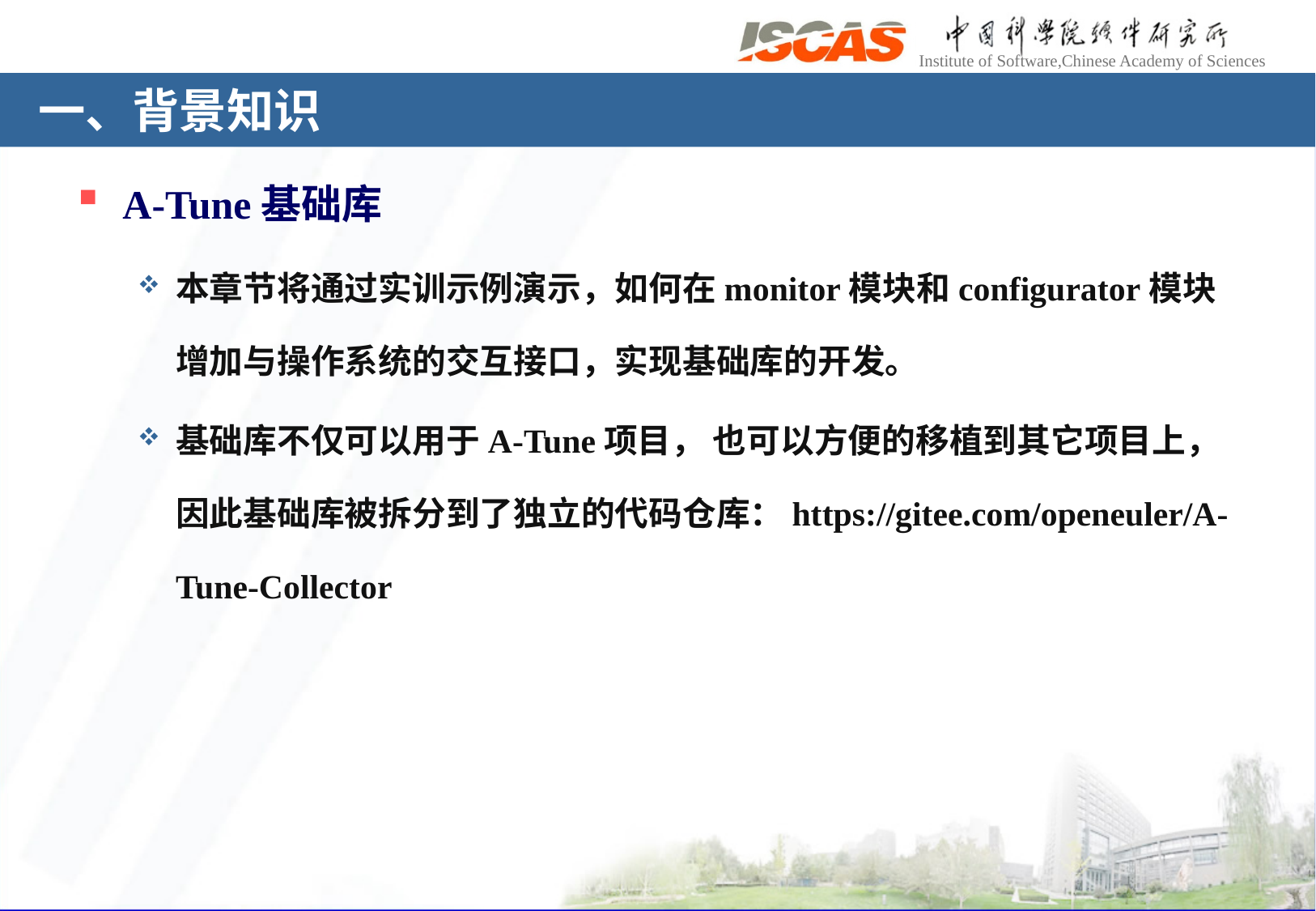

# 一、背景知识
A-Tune基础库
本章节将通过实训示例演示，如何在monitor模块和configurator模块增加与操作系统的交互接口，实现基础库的开发。
基础库不仅可以用于A-Tune项目， 也可以方便的移植到其它项目上，因此基础库被拆分到了独立的代码仓库：https://gitee.com/openeuler/A-Tune-Collector